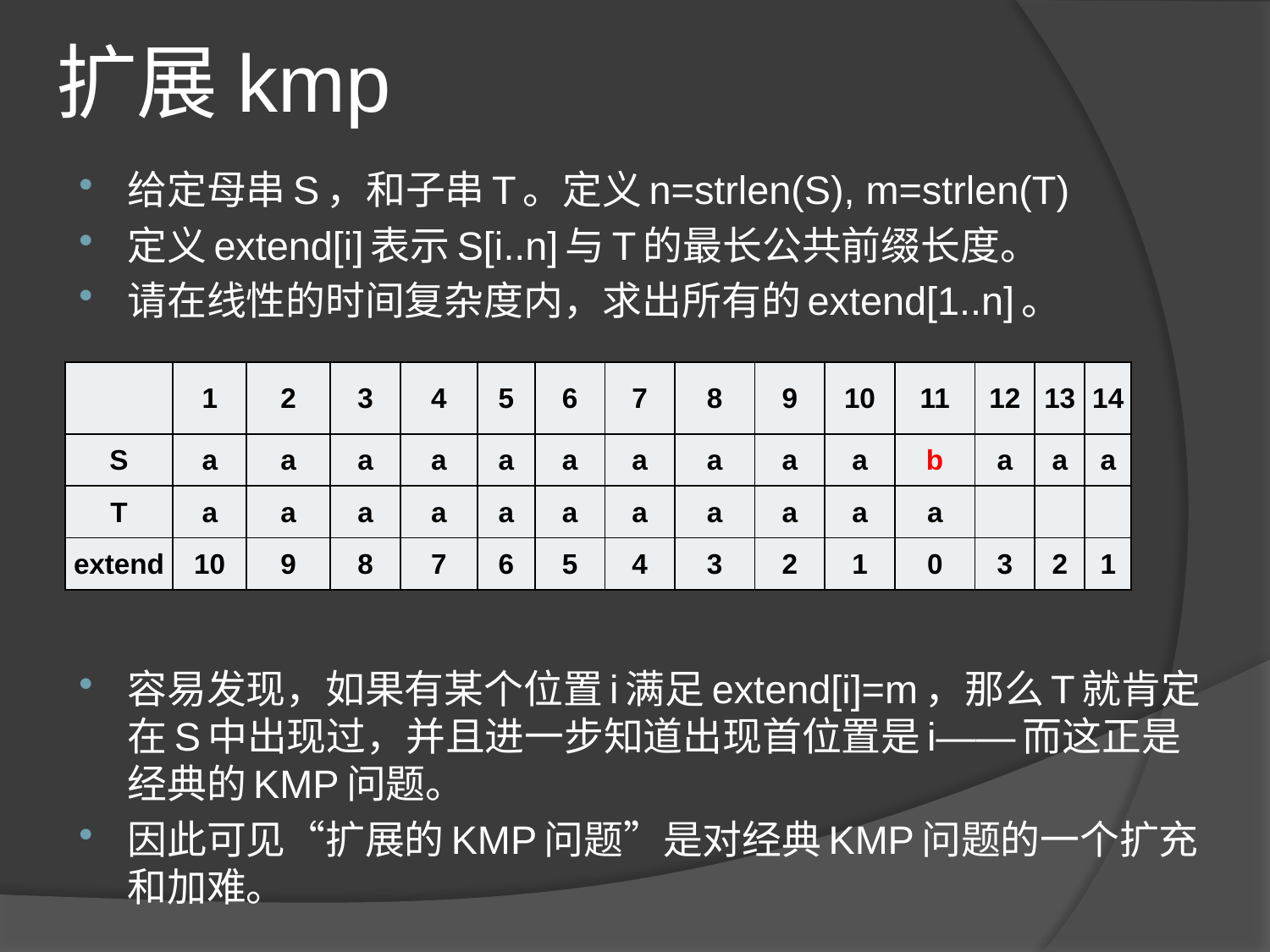

# 扩展kmp
给定母串S，和子串T。定义n=strlen(S), m=strlen(T)
定义extend[i]表示S[i..n]与T的最长公共前缀长度。
请在线性的时间复杂度内，求出所有的extend[1..n]。

容易发现，如果有某个位置i满足extend[i]=m，那么T就肯定在S中出现过，并且进一步知道出现首位置是i——而这正是经典的KMP问题。
因此可见“扩展的KMP问题”是对经典KMP问题的一个扩充和加难。
|  | 1 | 2 | 3 | 4 | 5 | 6 | 7 | 8 | 9 | 10 | 11 | 12 | 13 | 14 |
| --- | --- | --- | --- | --- | --- | --- | --- | --- | --- | --- | --- | --- | --- | --- |
| S | a | a | a | a | a | a | a | a | a | a | b | a | a | a |
| T | a | a | a | a | a | a | a | a | a | a | a |  |  |  |
| extend | 10 | 9 | 8 | 7 | 6 | 5 | 4 | 3 | 2 | 1 | 0 | 3 | 2 | 1 |